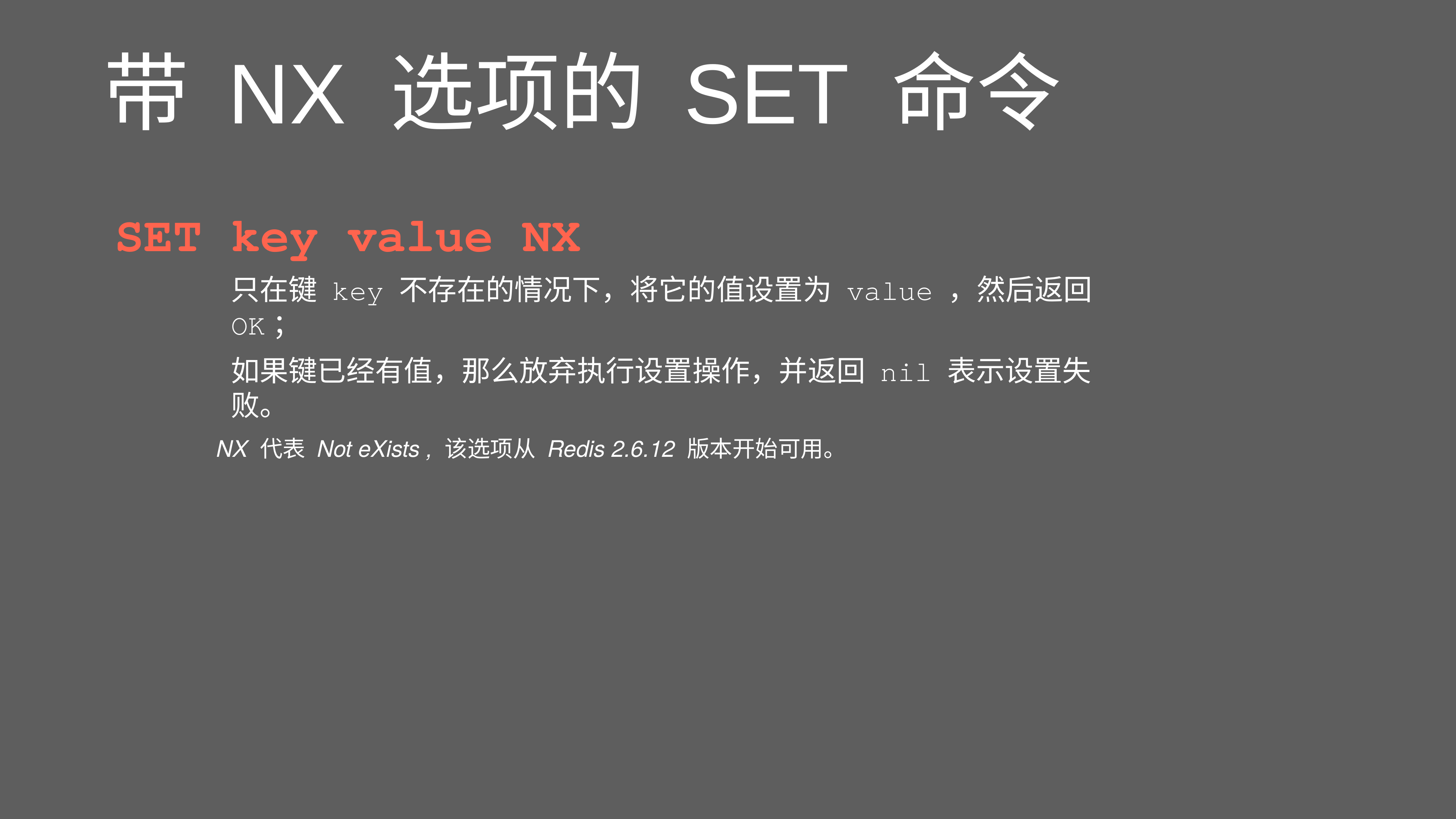

# 带 NX 选项的 SET 命令
SET key value NX
只在键 key 不存在的情况下，将它的值设置为 value ，然后返回 OK；
如果键已经有值，那么放弃执行设置操作，并返回 nil 表示设置失败。
NX 代表 Not eXists , 该选项从 Redis 2.6.12 版本开始可用。